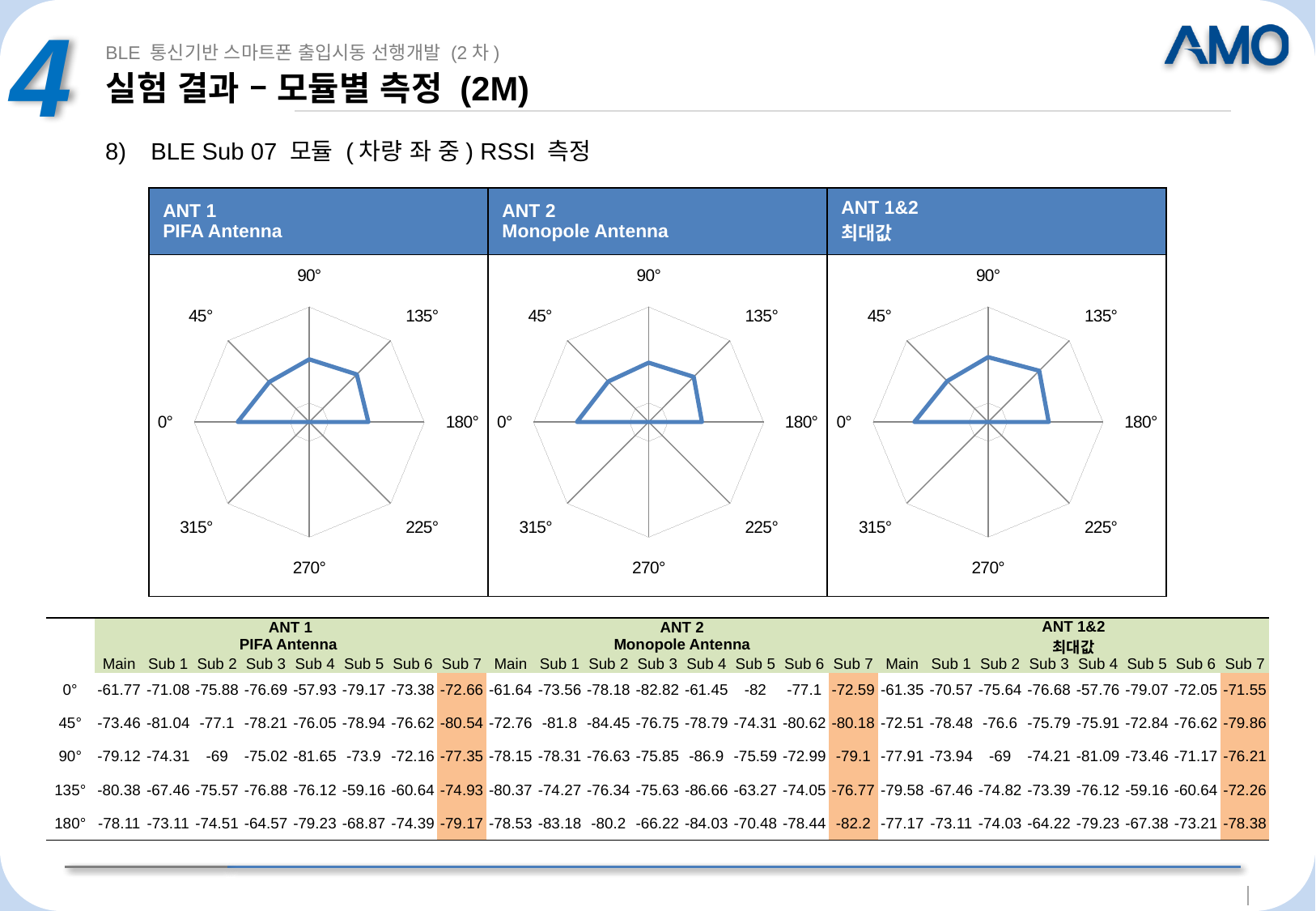

4
BLE 통신기반 스마트폰 출입시동 선행개발 (2차)
# 실험 결과 – 모듈별 측정 (2M)
BLE Sub 07 모듈 (차량 좌 중) RSSI 측정
| ANT 1 PIFA Antenna | ANT 2 Monopole Antenna | ANT 1&2 최대값 |
| --- | --- | --- |
|  |  |  |

### Chart

| Category |  |
|---|---|
| 90° | -77.35 |
| 135° | -74.93 |
| 180° | -79.17 |
| 225° | -110.0 |
| 270° | -110.0 |
| 315° | -110.0 |
| 0° | -72.66 |
| 45° | -80.54 |

### Chart

| Category |  |
|---|---|
| 90° | -79.1 |
| 135° | -76.77 |
| 180° | -82.2 |
| 225° | -110.0 |
| 270° | -110.0 |
| 315° | -110.0 |
| 0° | -72.59 |
| 45° | -80.18 |

### Chart

| Category |  |
|---|---|
| 90° | -76.21 |
| 135° | -72.26 |
| 180° | -78.38 |
| 225° | -110.0 |
| 270° | -110.0 |
| 315° | -110.0 |
| 0° | -71.55 |
| 45° | -79.86 |
|  | ANT 1 PIFA Antenna |  |  |  |  |  |  |  | ANT 2 Monopole Antenna |  |  |  |  |  |  |  | ANT 1&2 최대값 |  |  |  |  |  |  |  |
| --- | --- | --- | --- | --- | --- | --- | --- | --- | --- | --- | --- | --- | --- | --- | --- | --- | --- | --- | --- | --- | --- | --- | --- | --- |
|  | Main | Sub 1 | Sub 2 | Sub 3 | Sub 4 | Sub 5 | Sub 6 | Sub 7 | Main | Sub 1 | Sub 2 | Sub 3 | Sub 4 | Sub 5 | Sub 6 | Sub 7 | Main | Sub 1 | Sub 2 | Sub 3 | Sub 4 | Sub 5 | Sub 6 | Sub 7 |
| 0° | -61.77 | -71.08 | -75.88 | -76.69 | -57.93 | -79.17 | -73.38 | -72.66 | -61.64 | -73.56 | -78.18 | -82.82 | -61.45 | -82 | -77.1 | -72.59 | -61.35 | -70.57 | -75.64 | -76.68 | -57.76 | -79.07 | -72.05 | -71.55 |
| 45° | -73.46 | -81.04 | -77.1 | -78.21 | -76.05 | -78.94 | -76.62 | -80.54 | -72.76 | -81.8 | -84.45 | -76.75 | -78.79 | -74.31 | -80.62 | -80.18 | -72.51 | -78.48 | -76.6 | -75.79 | -75.91 | -72.84 | -76.62 | -79.86 |
| 90° | -79.12 | -74.31 | -69 | -75.02 | -81.65 | -73.9 | -72.16 | -77.35 | -78.15 | -78.31 | -76.63 | -75.85 | -86.9 | -75.59 | -72.99 | -79.1 | -77.91 | -73.94 | -69 | -74.21 | -81.09 | -73.46 | -71.17 | -76.21 |
| 135° | -80.38 | -67.46 | -75.57 | -76.88 | -76.12 | -59.16 | -60.64 | -74.93 | -80.37 | -74.27 | -76.34 | -75.63 | -86.66 | -63.27 | -74.05 | -76.77 | -79.58 | -67.46 | -74.82 | -73.39 | -76.12 | -59.16 | -60.64 | -72.26 |
| 180° | -78.11 | -73.11 | -74.51 | -64.57 | -79.23 | -68.87 | -74.39 | -79.17 | -78.53 | -83.18 | -80.2 | -66.22 | -84.03 | -70.48 | -78.44 | -82.2 | -77.17 | -73.11 | -74.03 | -64.22 | -79.23 | -67.38 | -73.21 | -78.38 |